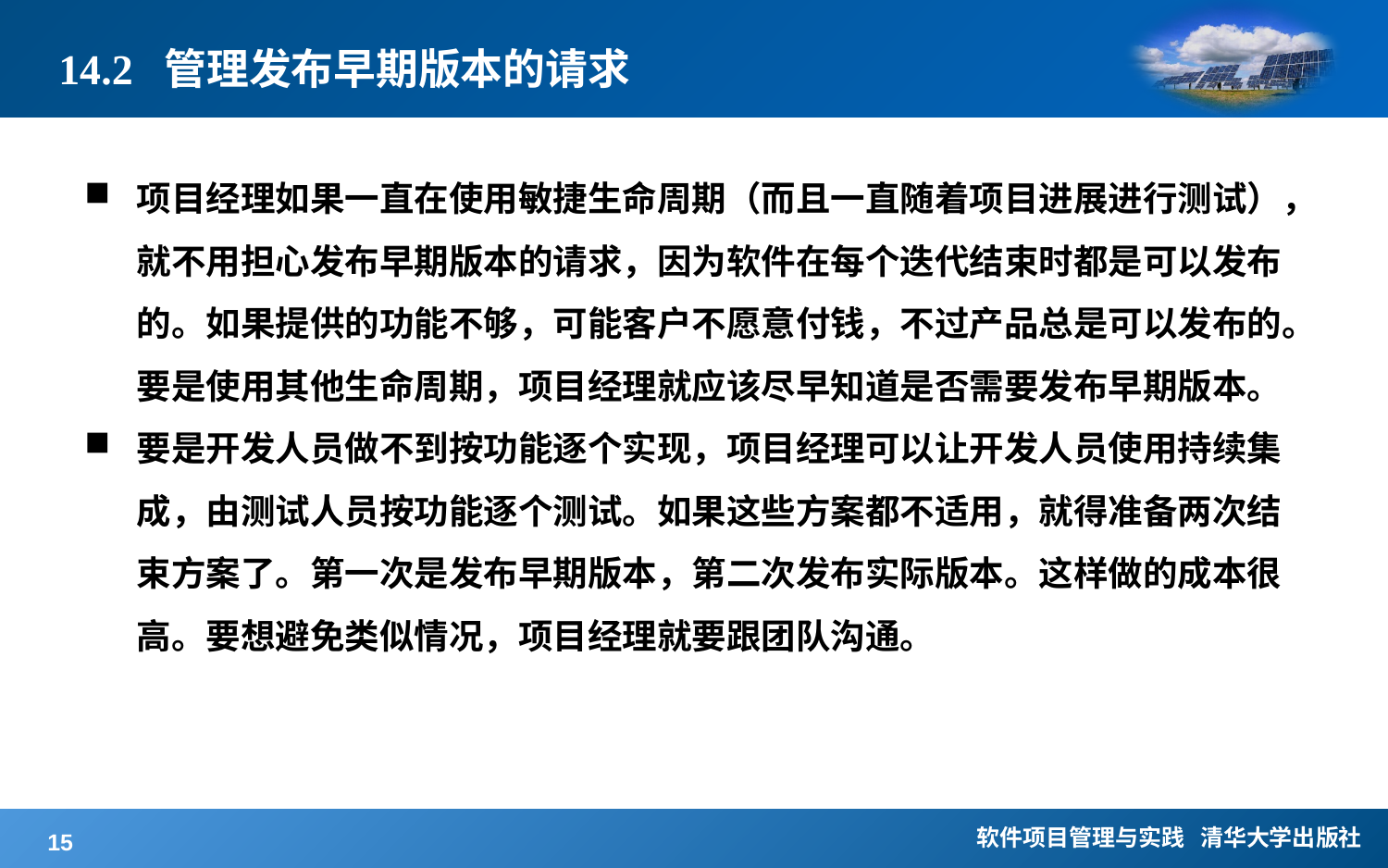

# 14.2  管理发布早期版本的请求
项目经理如果一直在使用敏捷生命周期（而且一直随着项目进展进行测试），就不用担心发布早期版本的请求，因为软件在每个迭代结束时都是可以发布的。如果提供的功能不够，可能客户不愿意付钱，不过产品总是可以发布的。要是使用其他生命周期，项目经理就应该尽早知道是否需要发布早期版本。
要是开发人员做不到按功能逐个实现，项目经理可以让开发人员使用持续集成，由测试人员按功能逐个测试。如果这些方案都不适用，就得准备两次结束方案了。第一次是发布早期版本，第二次发布实际版本。这样做的成本很高。要想避免类似情况，项目经理就要跟团队沟通。